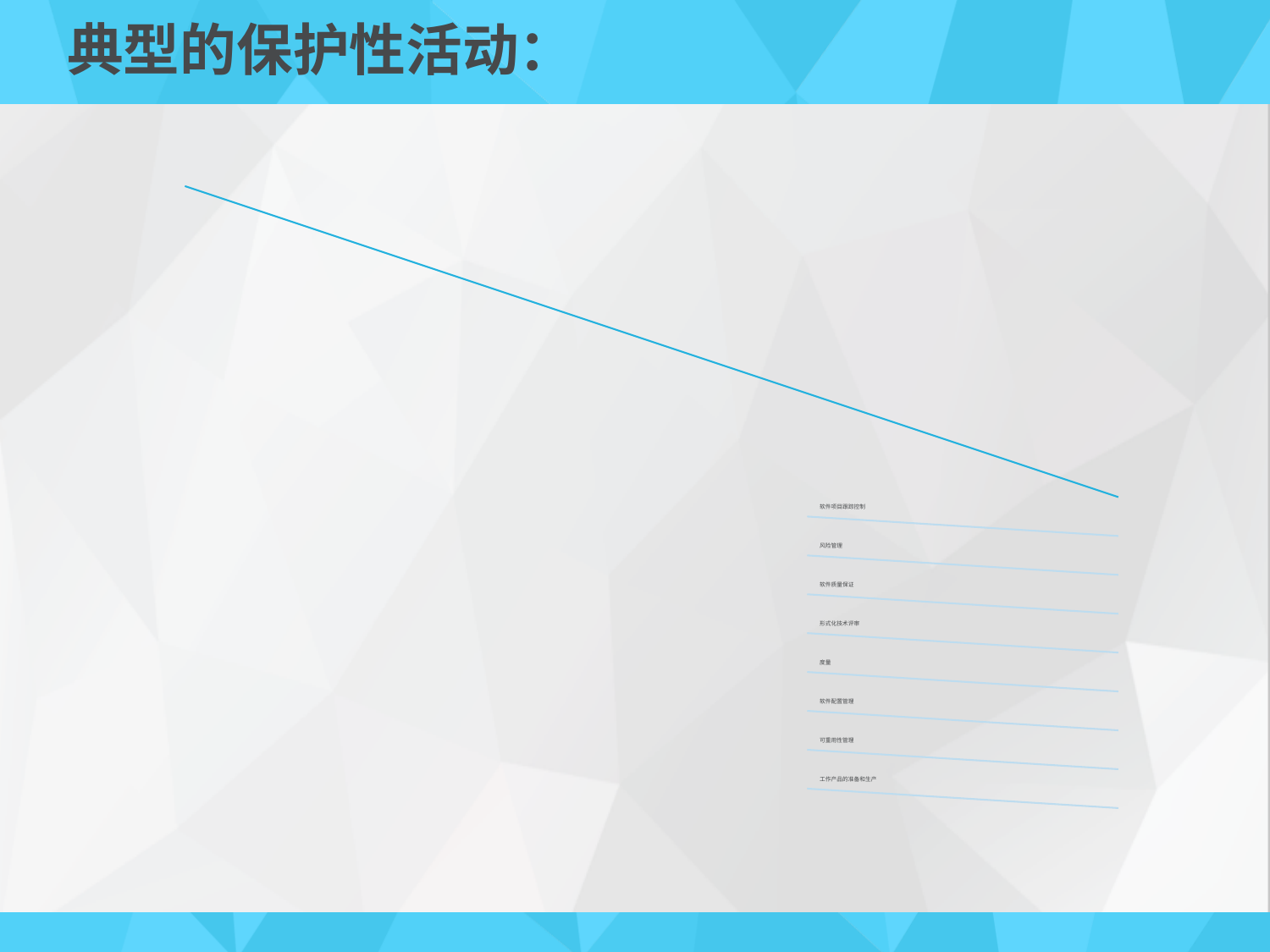

# 典型的保护性活动：
软件项目跟踪控制
风险管理
软件质量保证
形式化技术评审
度量
软件配置管理
可重用性管理
工作产品的准备和生产